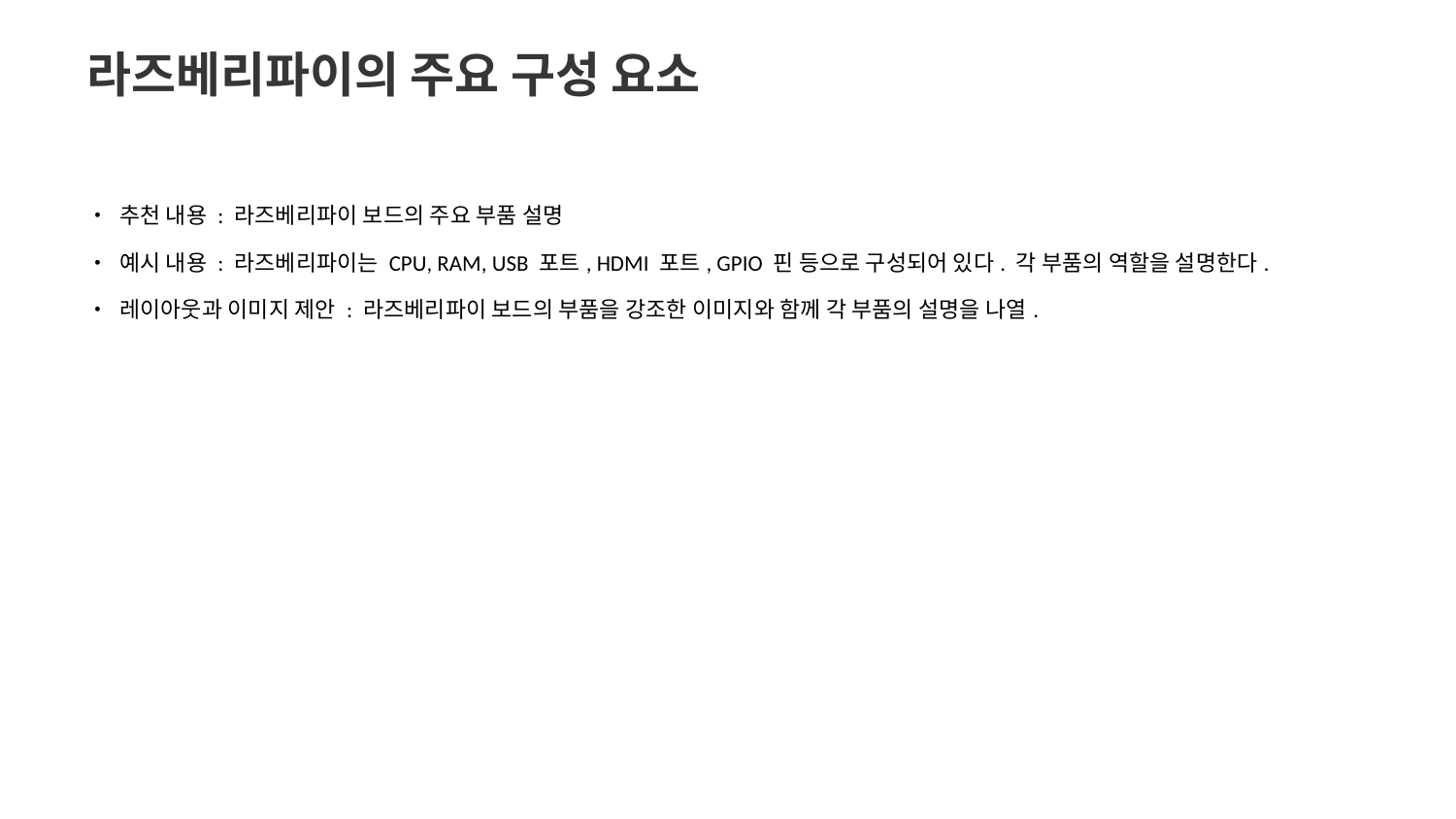

라즈베리파이의 주요 구성 요소
• 추천 내용 : 라즈베리파이 보드의 주요 부품 설명
• 예시 내용 : 라즈베리파이는 CPU, RAM, USB 포트, HDMI 포트, GPIO 핀 등으로 구성되어 있다. 각 부품의 역할을 설명한다.
• 레이아웃과 이미지 제안 : 라즈베리파이 보드의 부품을 강조한 이미지와 함께 각 부품의 설명을 나열.